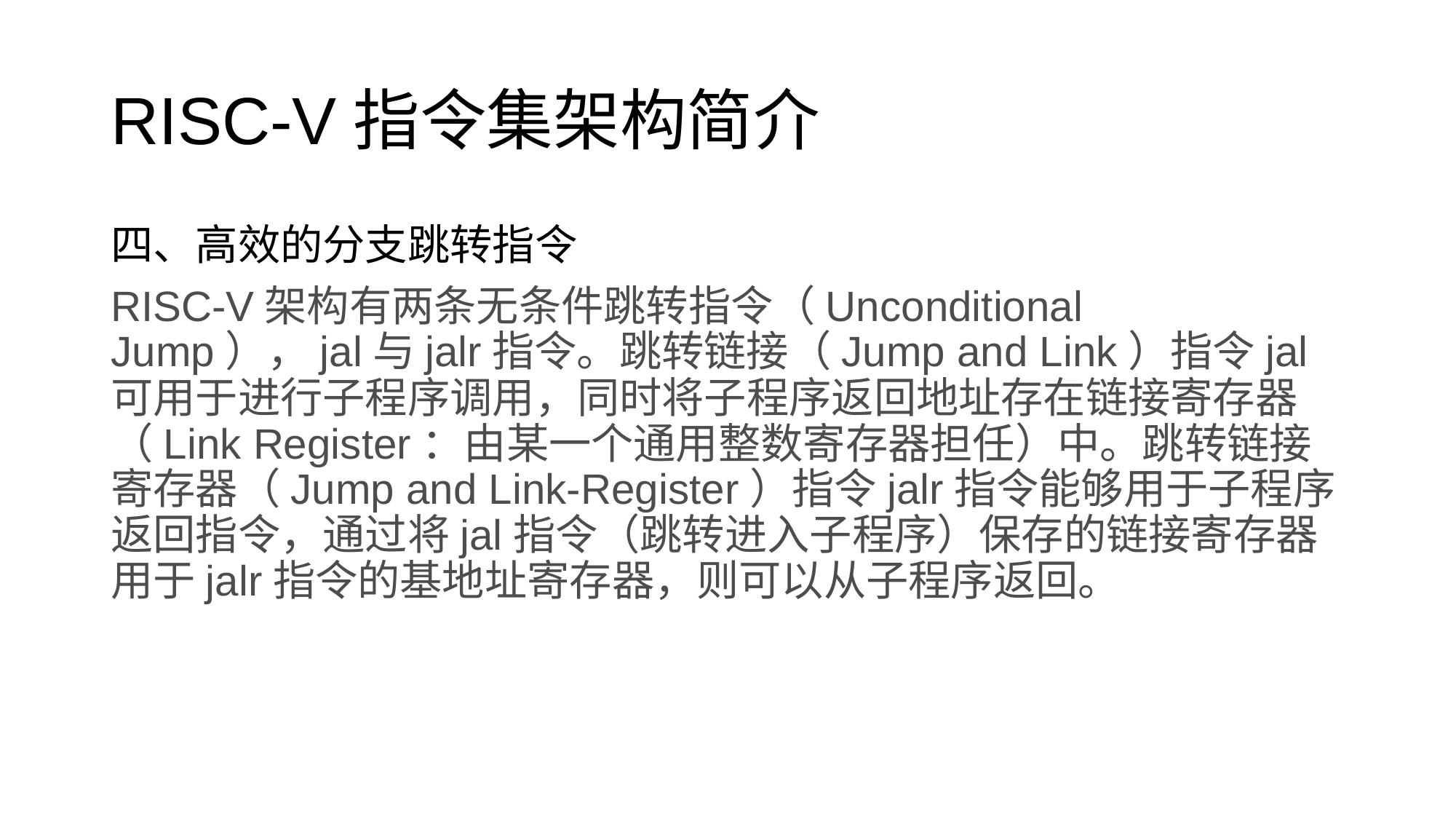

# RISC-V指令集架构简介
四、高效的分支跳转指令
RISC-V架构有两条无条件跳转指令（Unconditional Jump），jal与jalr指令。跳转链接（Jump and Link）指令jal可用于进行子程序调用，同时将子程序返回地址存在链接寄存器（Link Register：由某一个通用整数寄存器担任）中。跳转链接寄存器（Jump and Link-Register）指令jalr指令能够用于子程序返回指令，通过将jal指令（跳转进入子程序）保存的链接寄存器用于jalr指令的基地址寄存器，则可以从子程序返回。